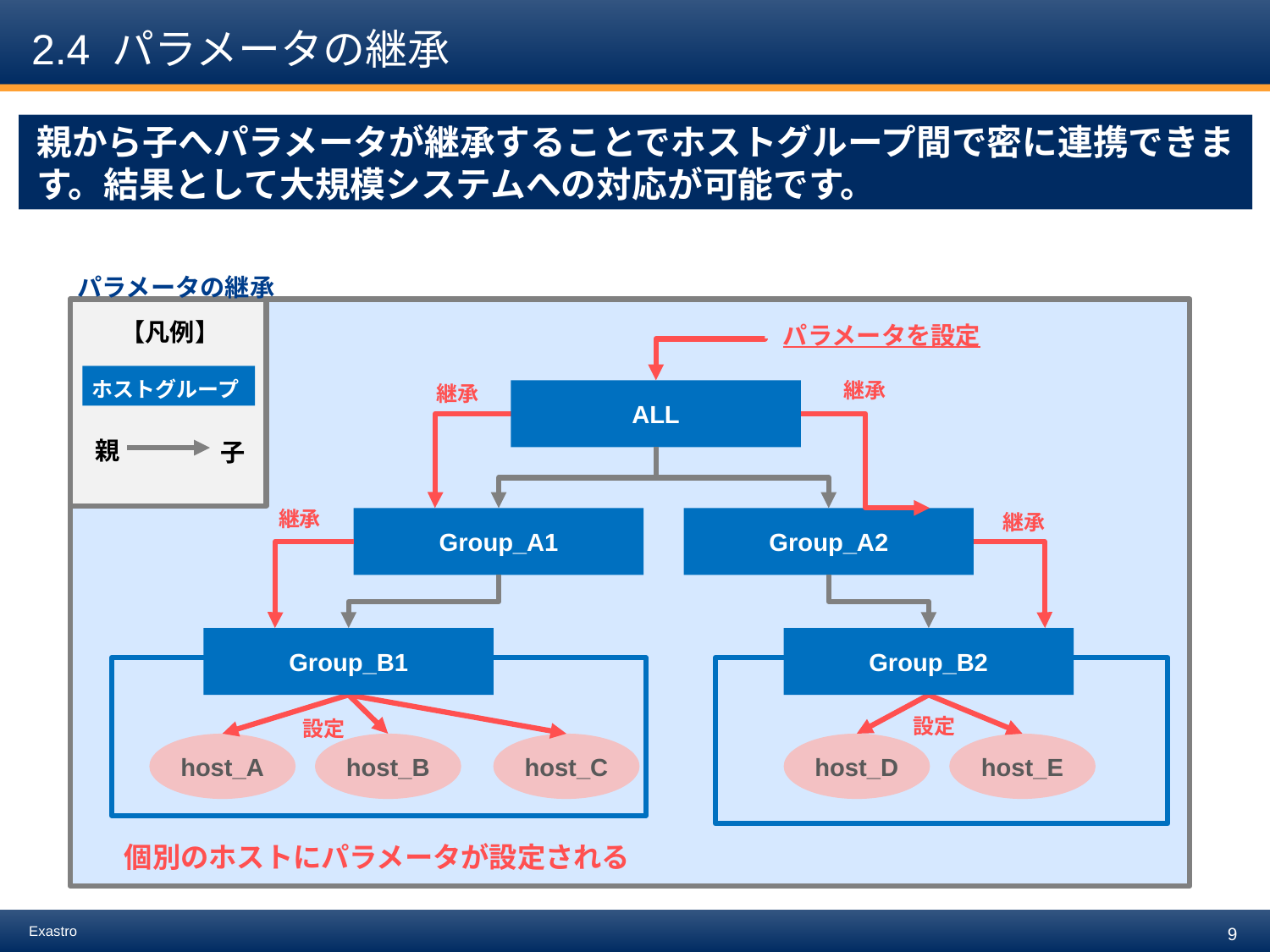

# 2.4 パラメータの継承

親から子へパラメータが継承することでホストグループ間で密に連携できます。結果として大規模システムへの対応が可能です。
パラメータの継承

【凡例】

ホストグループ
親
子

パラメータを設定
継承
継承
ALL
継承
継承
Group_A1
Group_A2
Group_B1
Group_B2

設定
設定
host_A
host_B
host_C
host_D
host_E
個別のホストにパラメータが設定される